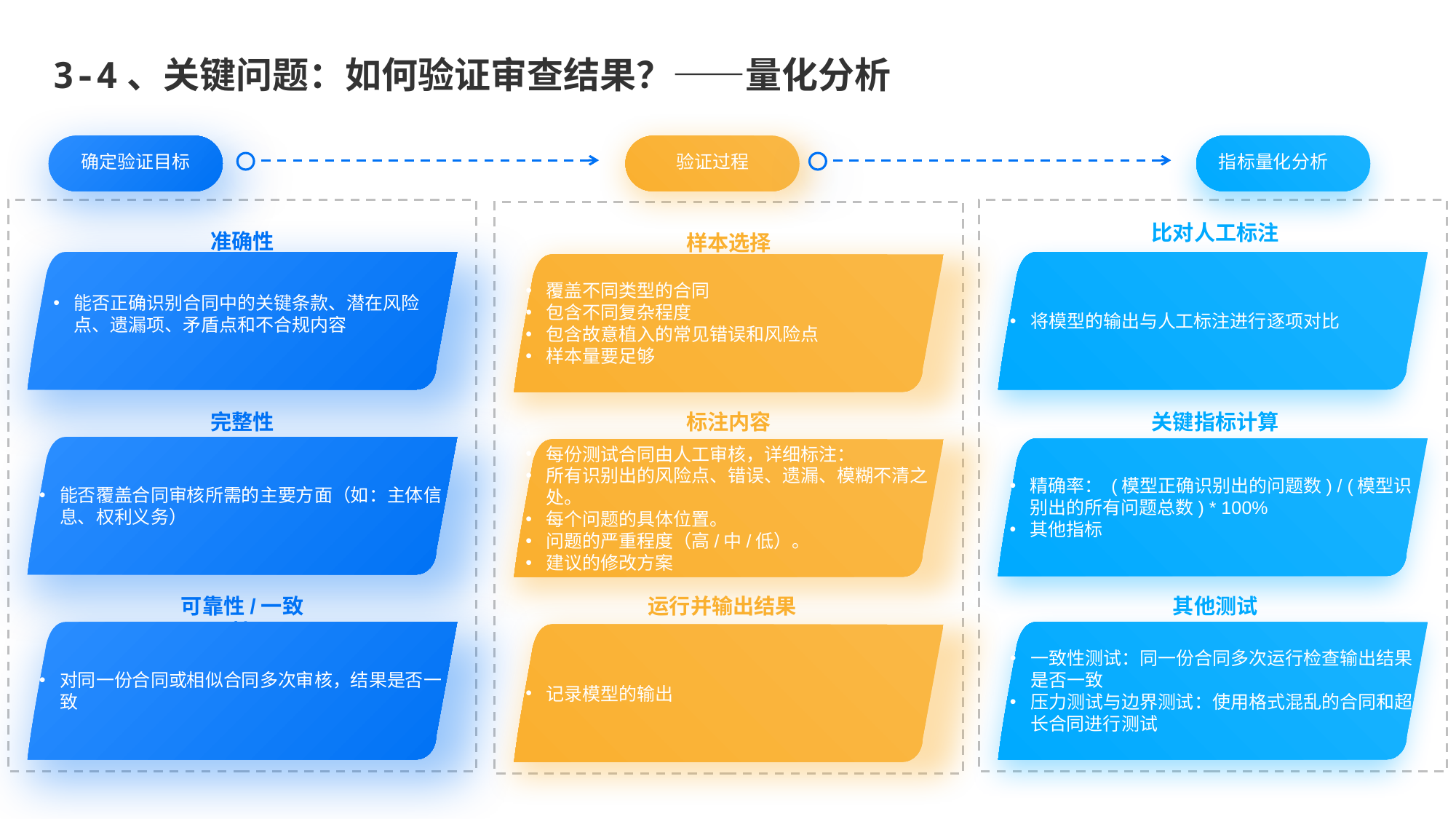

# 3-4、关键问题：如何验证审查结果？——量化分析

确定验证目标
验证过程
指标量化分析

比对人工标注
准确性
样本选择

将模型的输出与人工标注进行逐项对比
覆盖不同类型的合同
包含不同复杂程度
包含故意植入的常见错误和风险点
样本量要足够
能否正确识别合同中的关键条款、潜在风险点、遗漏项、矛盾点和不合规内容
完整性
标注内容
关键指标计算
能否覆盖合同审核所需的主要方面（如：主体信息、权利义务）
精确率： (模型正确识别出的问题数) / (模型识别出的所有问题总数) * 100%
其他指标
每份测试合同由人工审核，详细标注：
所有识别出的风险点、错误、遗漏、模糊不清之处。
每个问题的具体位置。
问题的严重程度（高/中/低）。
建议的修改方案
运行并输出结果
可靠性/一致性
其他测试
对同一份合同或相似合同多次审核，结果是否一致
一致性测试：同一份合同多次运行检查输出结果是否一致
压力测试与边界测试：使用格式混乱的合同和超长合同进行测试
记录模型的输出